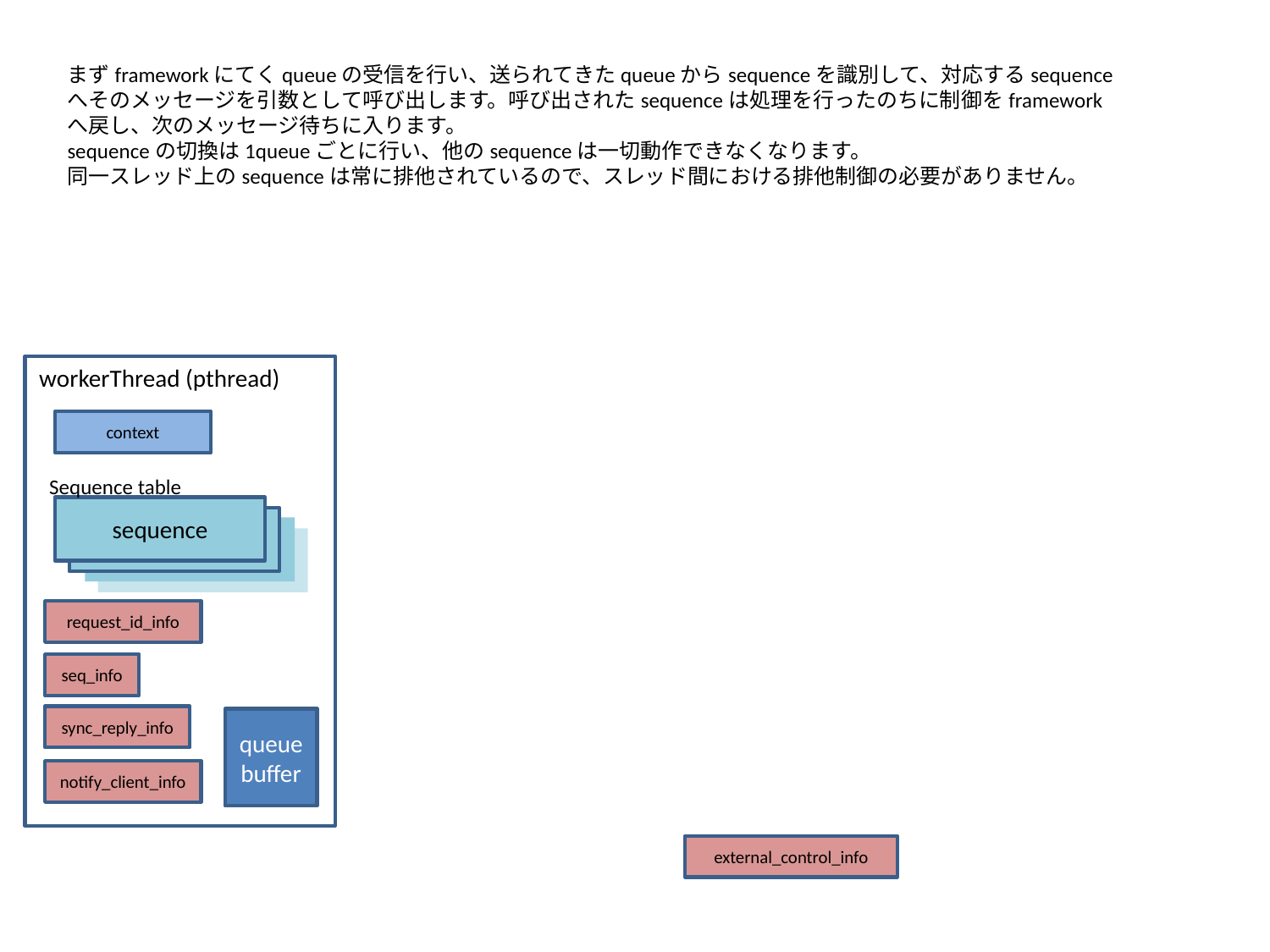

まずframeworkにてくqueueの受信を行い、送られてきたqueueからsequenceを識別して、対応するsequenceへそのメッセージを引数として呼び出します。呼び出されたsequenceは処理を行ったのちに制御をframeworkへ戻し、次のメッセージ待ちに入ります。
sequenceの切換は1queueごとに行い、他のsequenceは一切動作できなくなります。
同一スレッド上のsequenceは常に排他されているので、スレッド間における排他制御の必要がありません。

workerThread (pthread)
context
Sequence table
sequence

request_id_info
seq_info
sync_reply_info
queue
buffer
notify_client_info
external_control_info